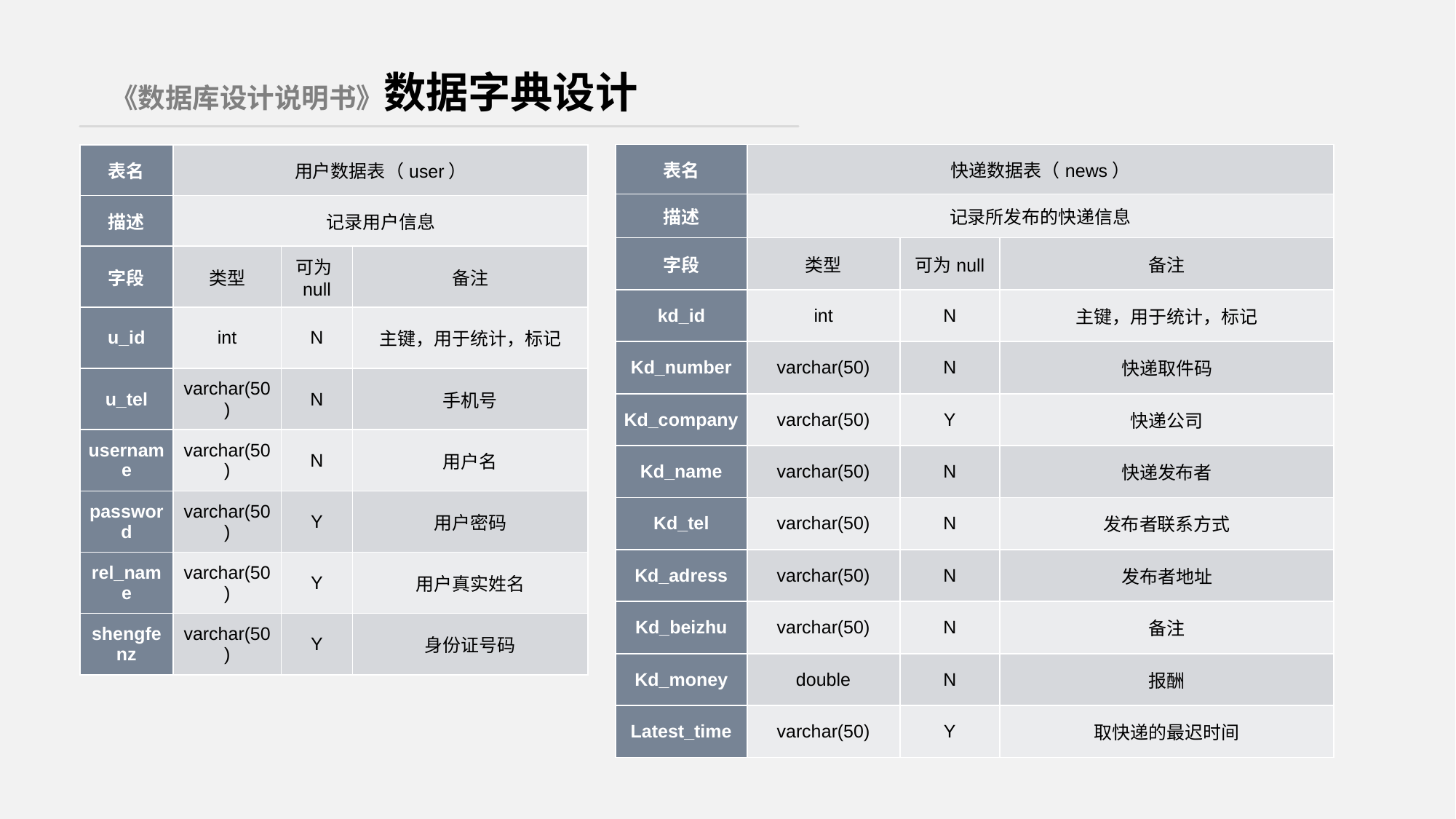

《数据库设计说明书》数据字典设计
| 表名 | 快递数据表（news） |  |  |
| --- | --- | --- | --- |
| 描述 | 记录所发布的快递信息 |  |  |
| 字段 | 类型 | 可为null | 备注 |
| kd\_id | int | N | 主键，用于统计，标记 |
| Kd\_number | varchar(50) | N | 快递取件码 |
| Kd\_company | varchar(50) | Y | 快递公司 |
| Kd\_name | varchar(50) | N | 快递发布者 |
| Kd\_tel | varchar(50) | N | 发布者联系方式 |
| Kd\_adress | varchar(50) | N | 发布者地址 |
| Kd\_beizhu | varchar(50) | N | 备注 |
| Kd\_money | double | N | 报酬 |
| Latest\_time | varchar(50) | Y | 取快递的最迟时间 |
| 表名 | 用户数据表（user） |  |  |
| --- | --- | --- | --- |
| 描述 | 记录用户信息 |  |  |
| 字段 | 类型 | 可为null | 备注 |
| u\_id | int | N | 主键，用于统计，标记 |
| u\_tel | varchar(50) | N | 手机号 |
| username | varchar(50) | N | 用户名 |
| password | varchar(50) | Y | 用户密码 |
| rel\_name | varchar(50) | Y | 用户真实姓名 |
| shengfenz | varchar(50) | Y | 身份证号码 |